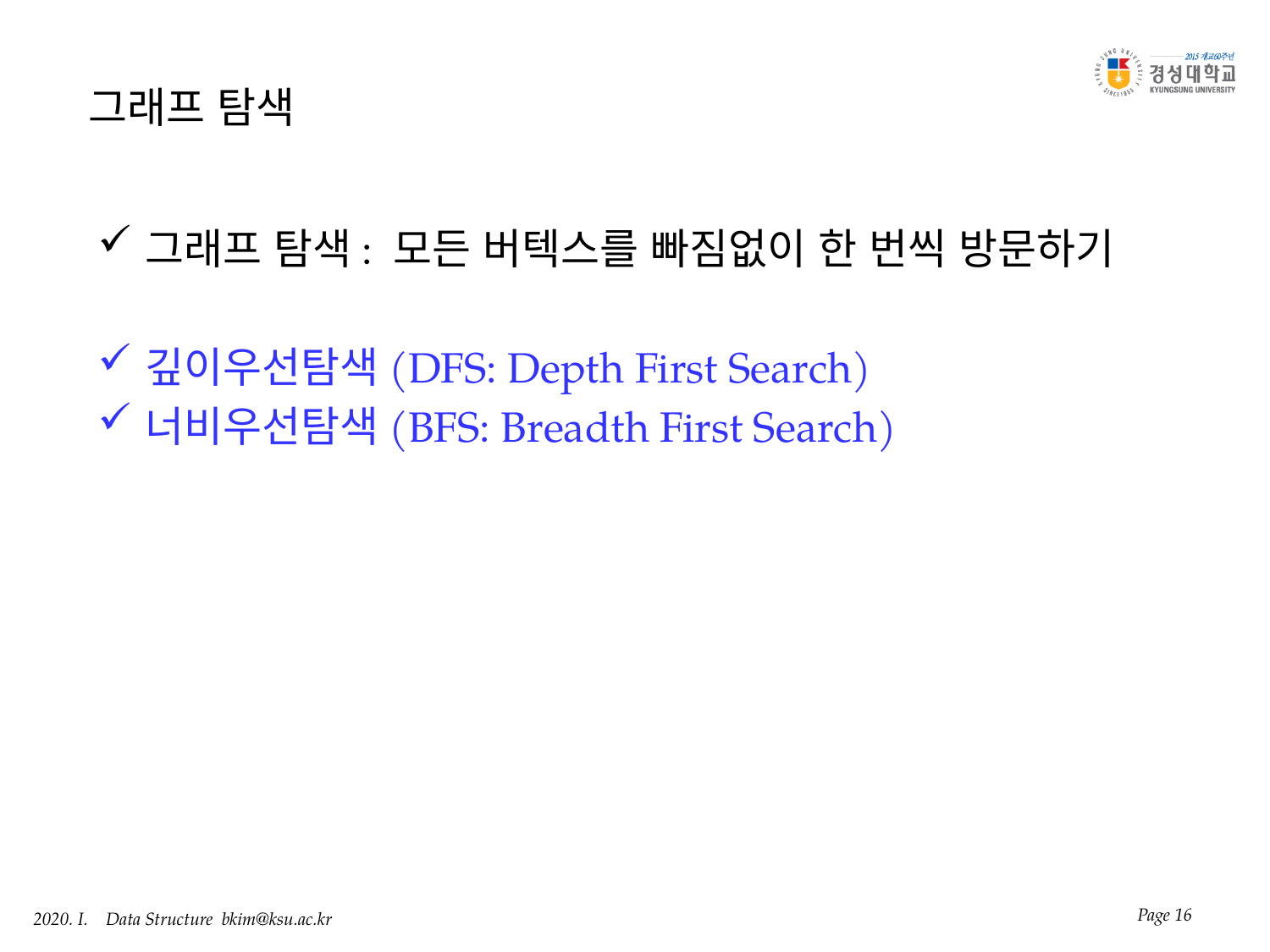

# 그래프 탐색
그래프 탐색: 모든 버텍스를 빠짐없이 한 번씩 방문하기

깊이우선탐색(DFS: Depth First Search)
너비우선탐색(BFS: Breadth First Search)
Page 16